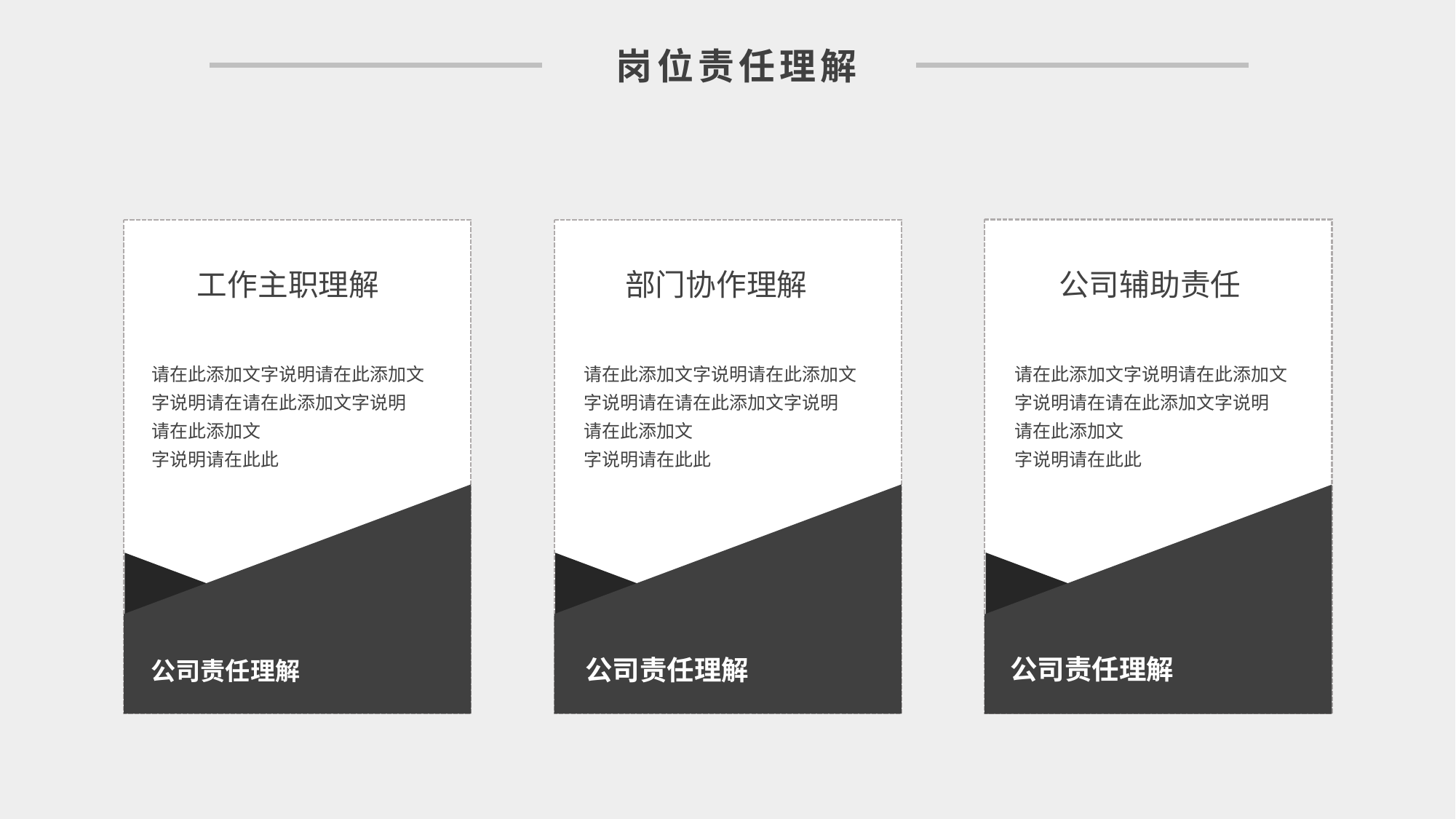

岗位责任理解

公司辅助责任

公司责任理解
请在此添加文字说明请在此添加文字说明请在请在此添加文字说明
请在此添加文
字说明请在此此

工作主职理解

公司责任理解
请在此添加文字说明请在此添加文字说明请在请在此添加文字说明
请在此添加文
字说明请在此此

部门协作理解

公司责任理解
请在此添加文字说明请在此添加文字说明请在请在此添加文字说明
请在此添加文
字说明请在此此